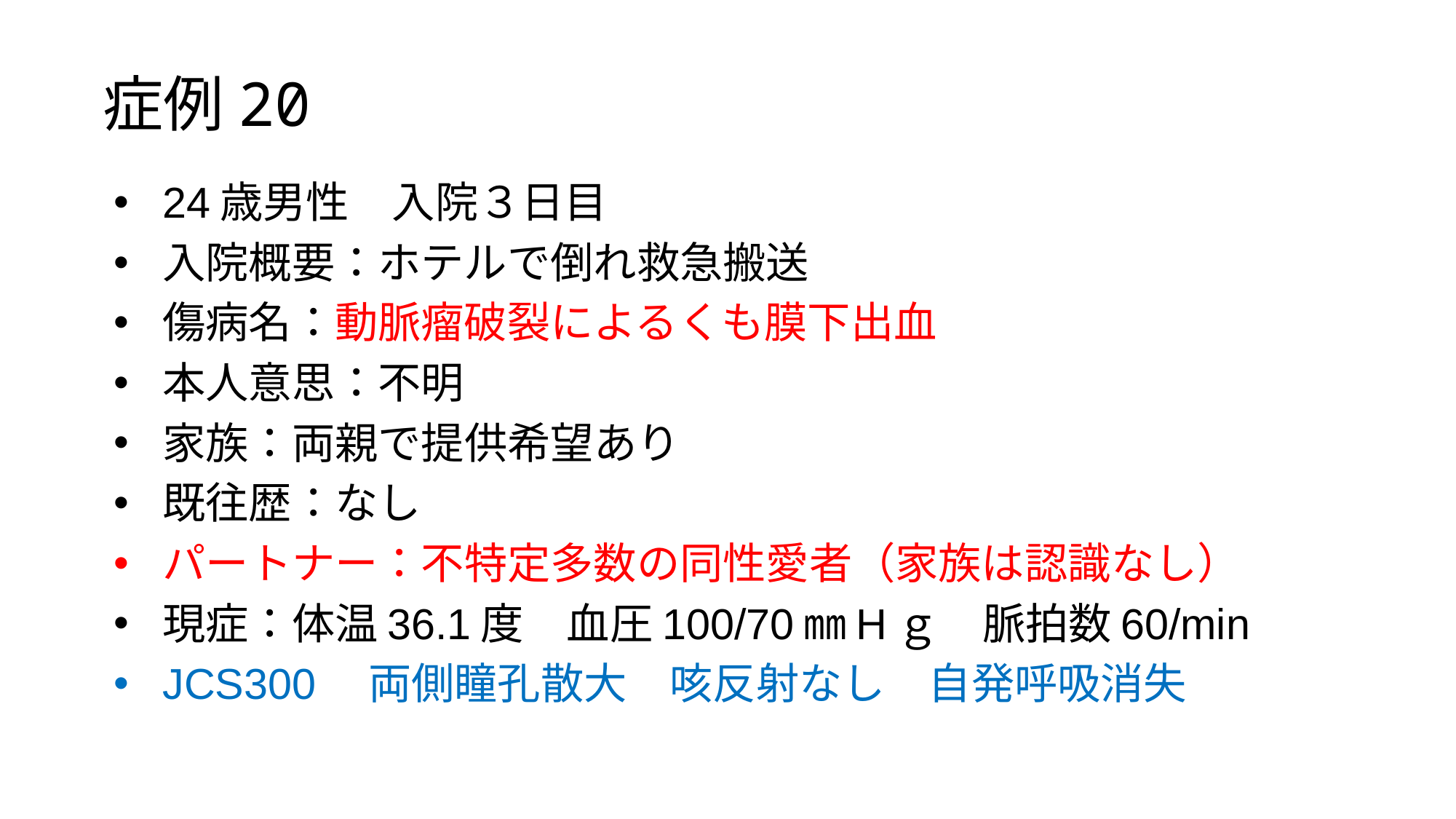

# 症例20
24歳男性　入院３日目
入院概要：ホテルで倒れ救急搬送
傷病名：動脈瘤破裂によるくも膜下出血
本人意思：不明
家族：両親で提供希望あり
既往歴：なし
パートナー：不特定多数の同性愛者（家族は認識なし）
現症：体温36.1度　血圧100/70㎜Hｇ　脈拍数60/min
JCS300　両側瞳孔散大　咳反射なし　自発呼吸消失